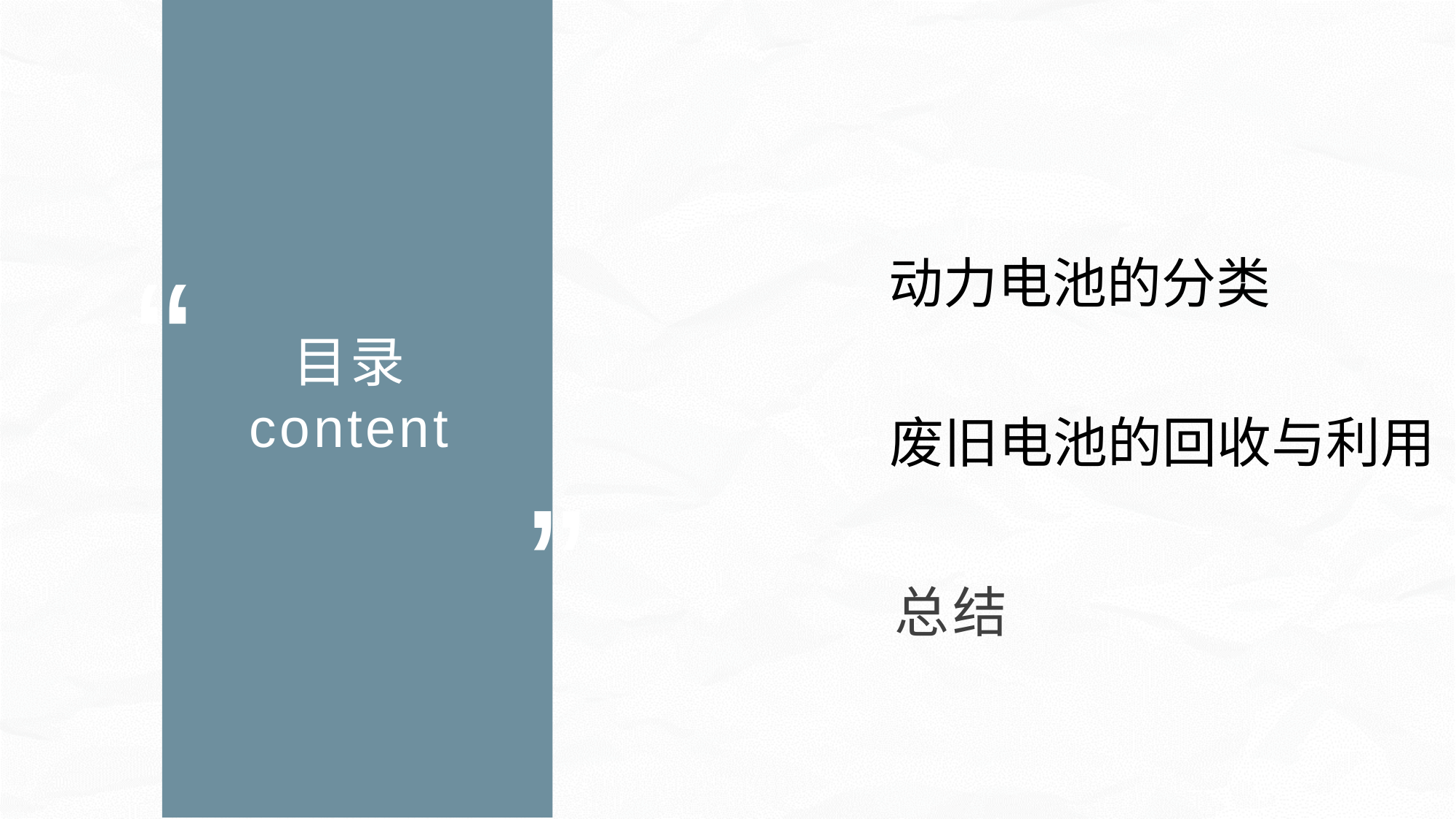

Part 01

“
动力电池的分类
目录
content
Part 02
废旧电池的回收与利用
”
Part 03
总结